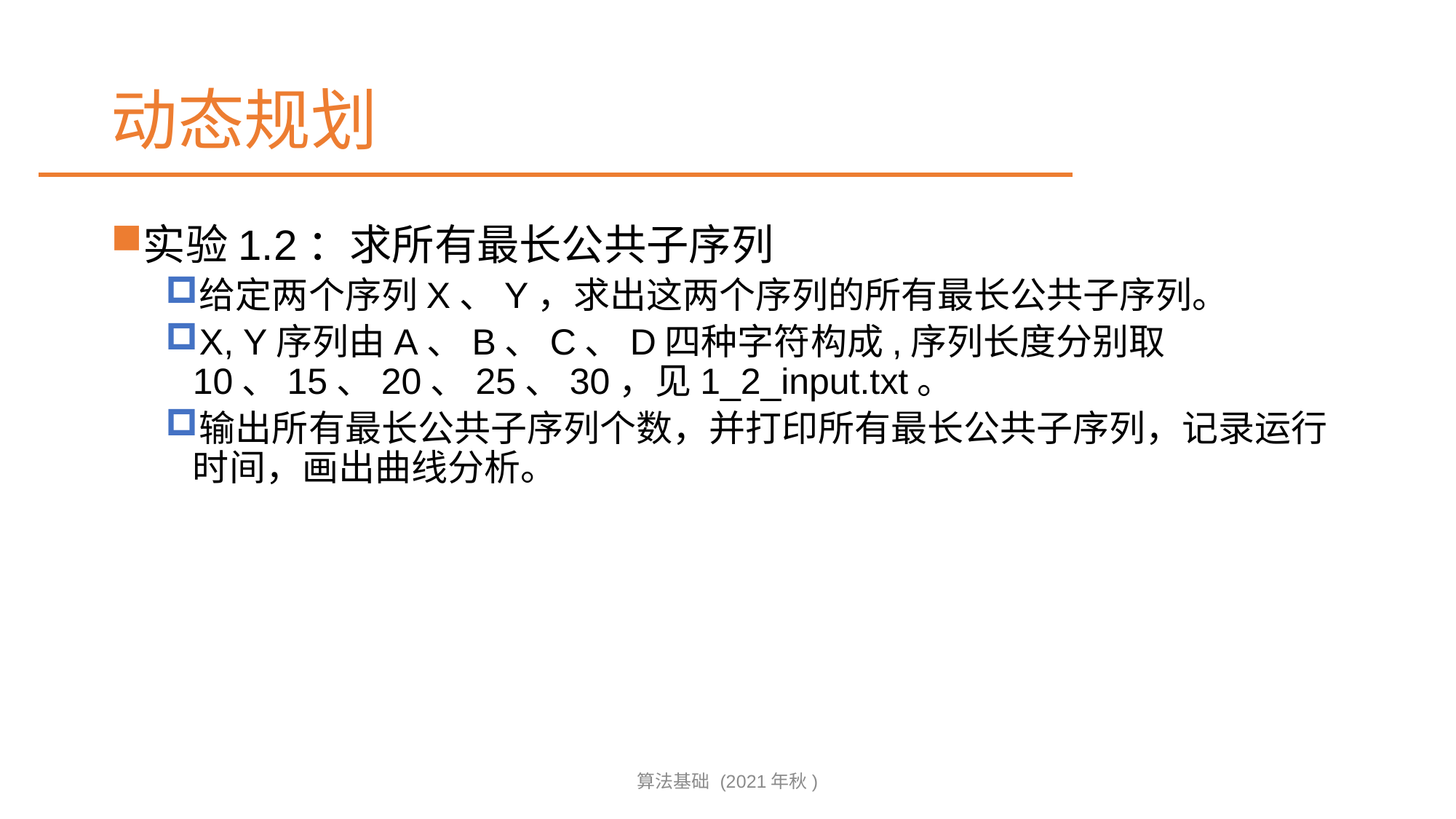

# 动态规划
实验1.2：求所有最长公共子序列
给定两个序列X、Y，求出这两个序列的所有最长公共子序列。
X, Y序列由A、B、C、D四种字符构成,序列长度分别取10、15、20、25、30，见1_2_input.txt。
输出所有最长公共子序列个数，并打印所有最长公共子序列，记录运行时间，画出曲线分析。

算法基础 (2021年秋)
4